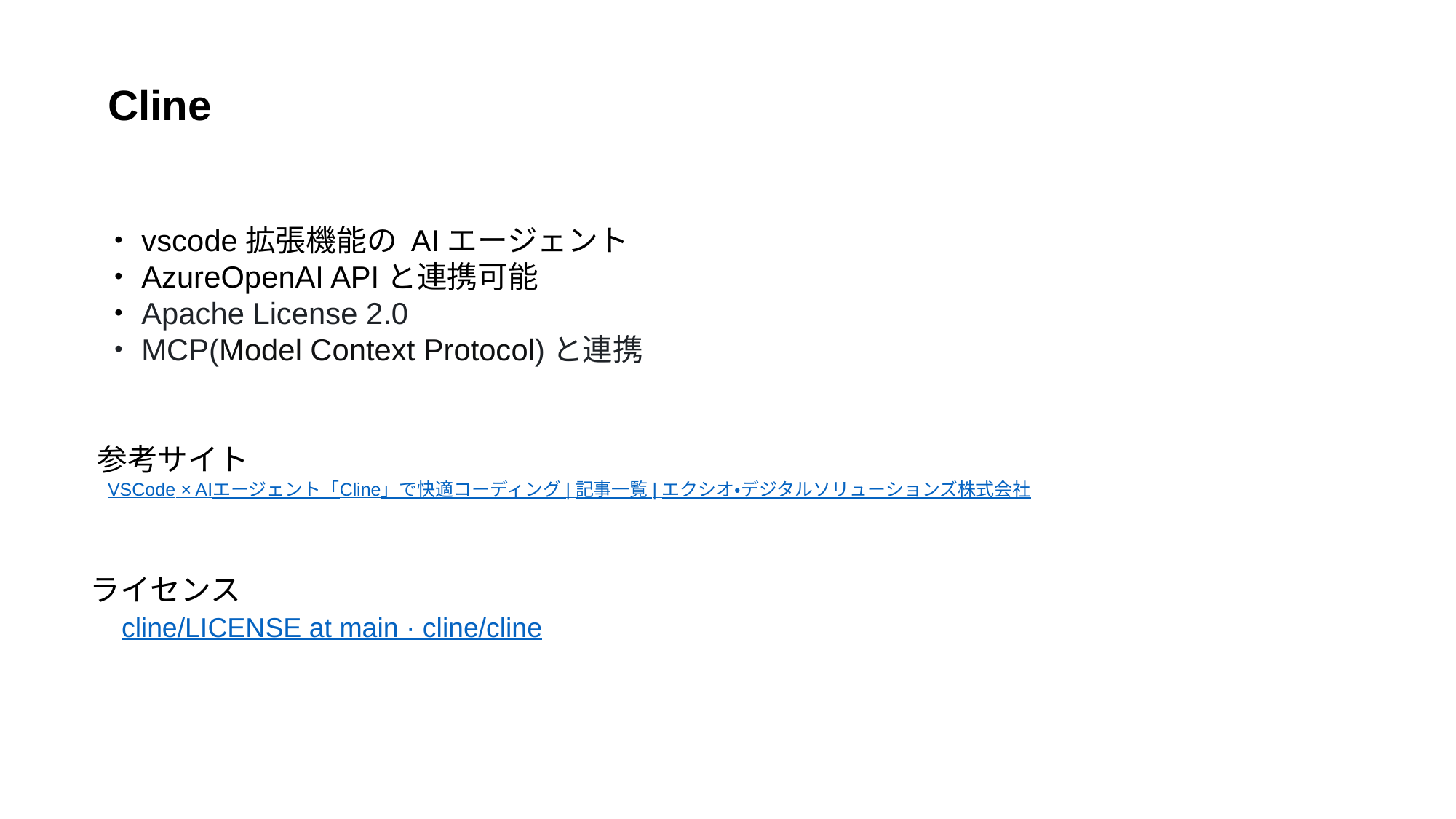

Cline
・vscode拡張機能の AIエージェント
・AzureOpenAI APIと連携可能
・Apache License 2.0
・MCP(Model Context Protocol)と連携
参考サイト
VSCode × AIエージェント「Cline」で快適コーディング | 記事一覧 | エクシオ・デジタルソリューションズ株式会社
ライセンス
cline/LICENSE at main · cline/cline